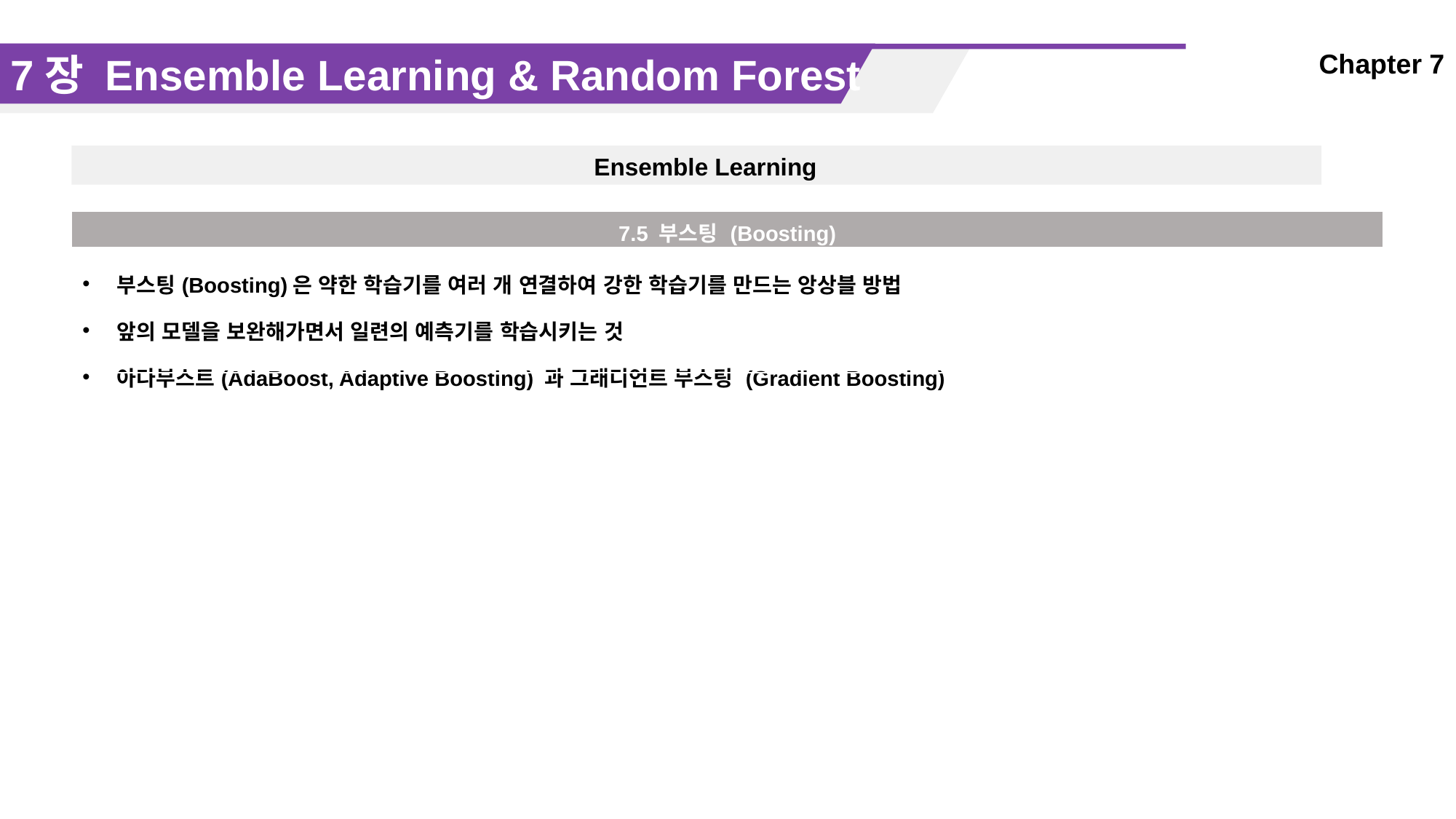

7장 Ensemble Learning & Random Forest
Chapter 7

Ensemble Learning
| 7.5 부스팅 (Boosting) |
| --- |
| 부스팅(Boosting)은 약한 학습기를 여러 개 연결하여 강한 학습기를 만드는 앙상블 방법 앞의 모델을 보완해가면서 일련의 예측기를 학습시키는 것 아다부스트(AdaBoost, Adaptive Boosting) 과 그래디언트 부스팅 (Gradient Boosting) |